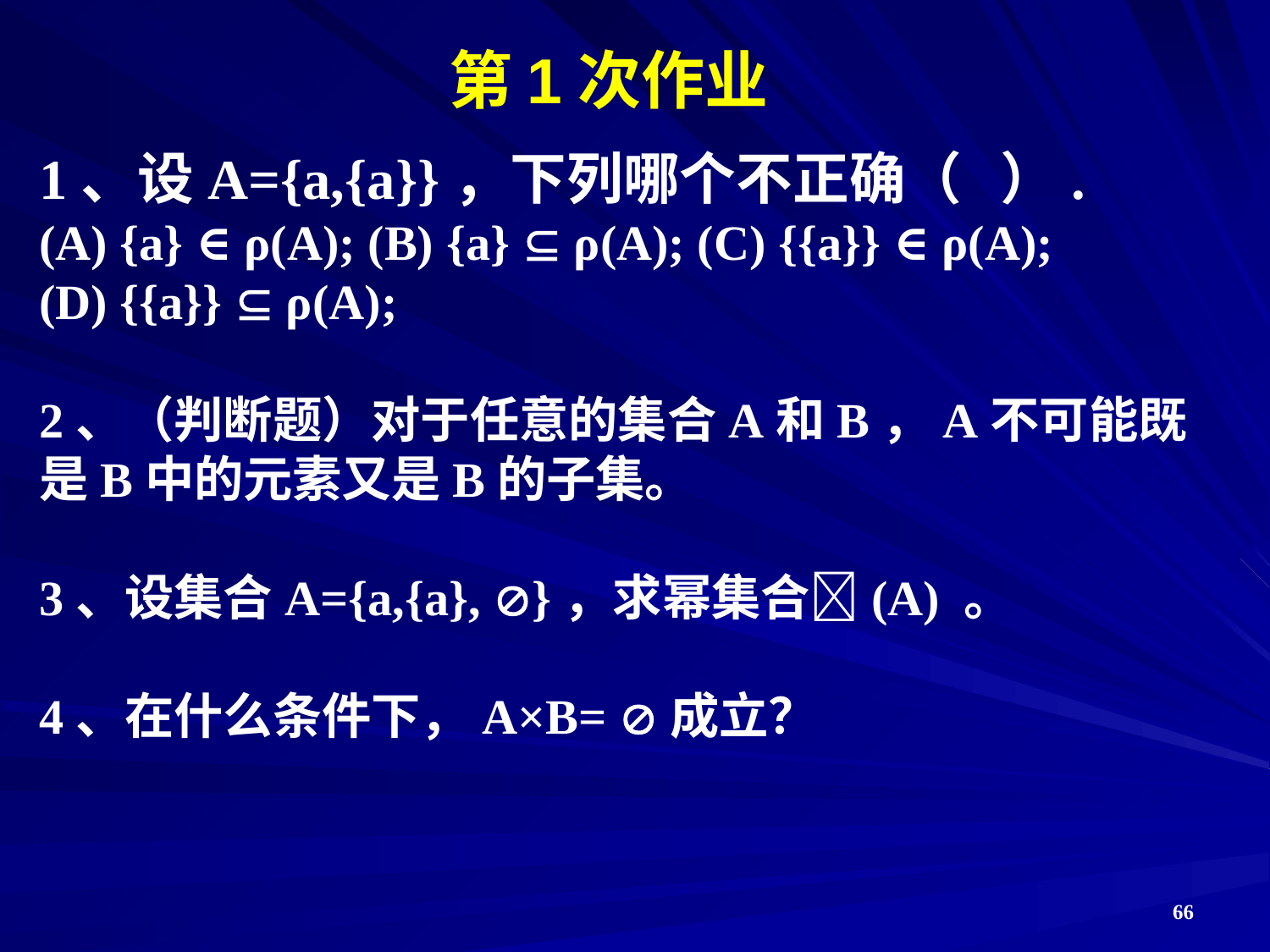

# 第1次作业
1、设A={a,{a}}，下列哪个不正确（   ）.
(A) {a} ∈ ρ(A); (B) {a} ⊆ ρ(A); (C) {{a}} ∈ ρ(A);
(D) {{a}} ⊆ ρ(A);

2、（判断题）对于任意的集合A和B，A不可能既是B中的元素又是B的子集。

3、设集合A={a,{a}, ∅}，求幂集合ρ(A) 。

4、在什么条件下，A×B= ∅成立？
66